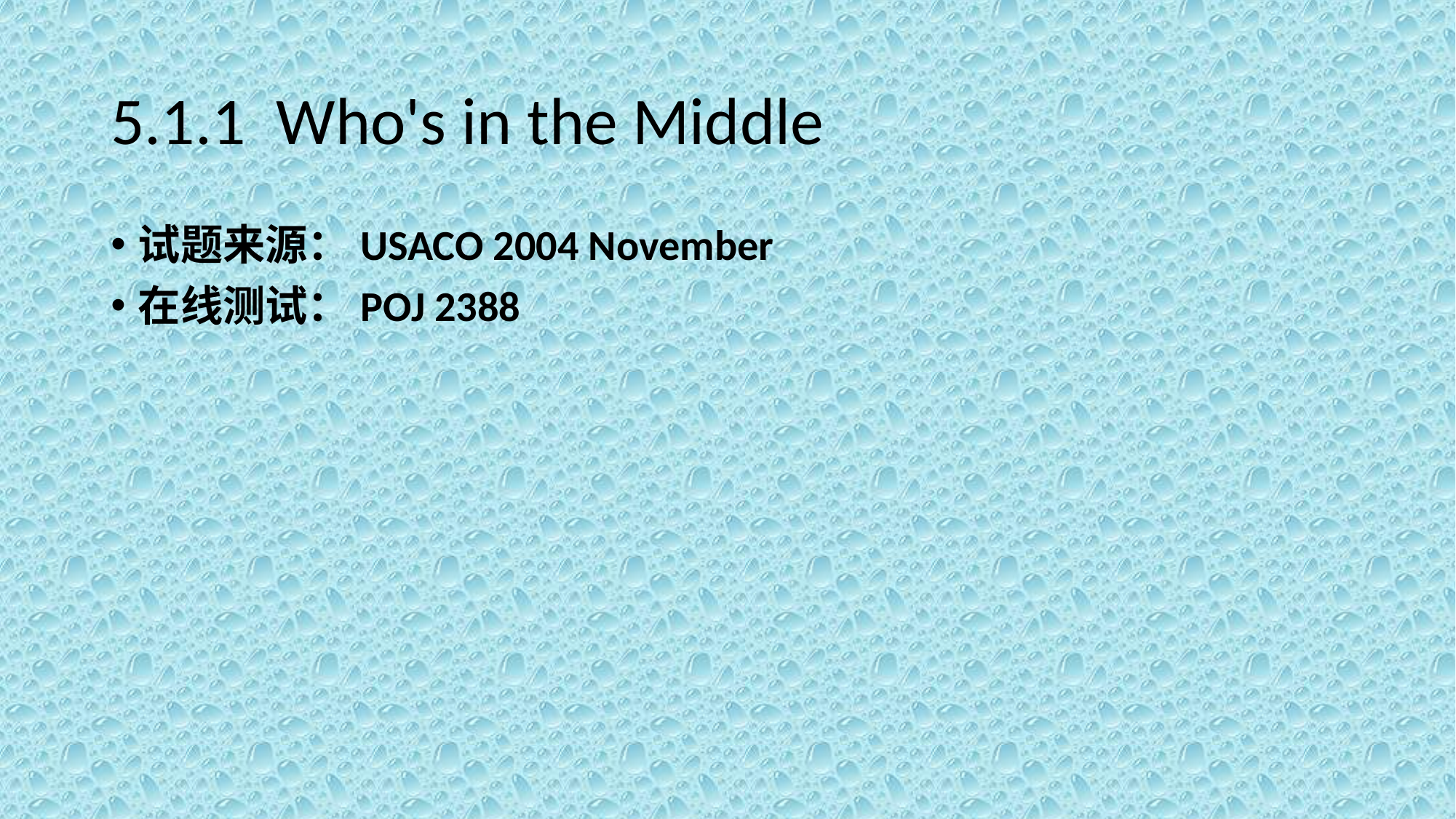

# 5.1.1  Who's in the Middle
试题来源：USACO 2004 November
在线测试：POJ 2388